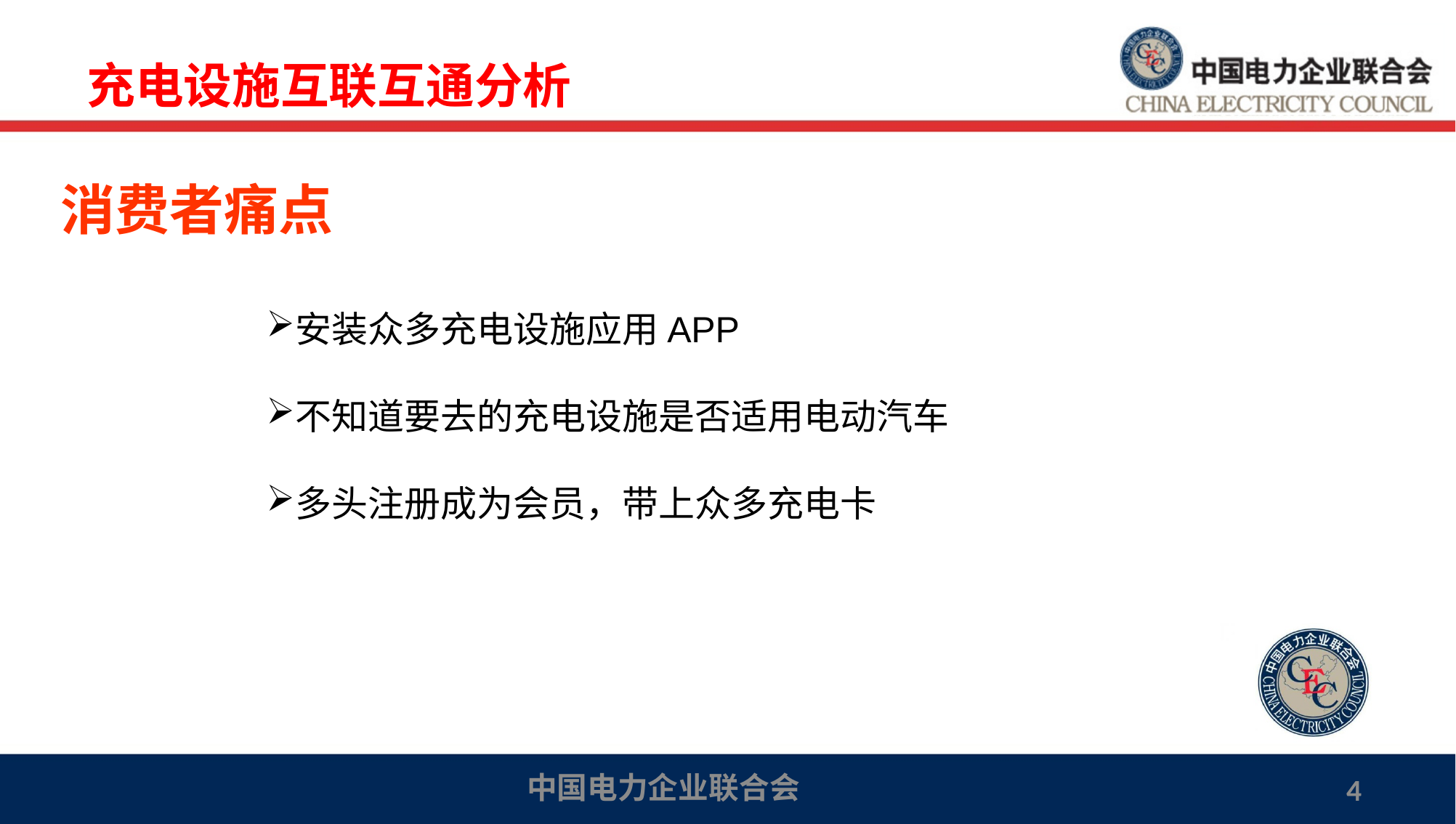

充电设施互联互通分析
消费者痛点
安装众多充电设施应用APP
不知道要去的充电设施是否适用电动汽车
多头注册成为会员，带上众多充电卡
中国电力企业联合会
4